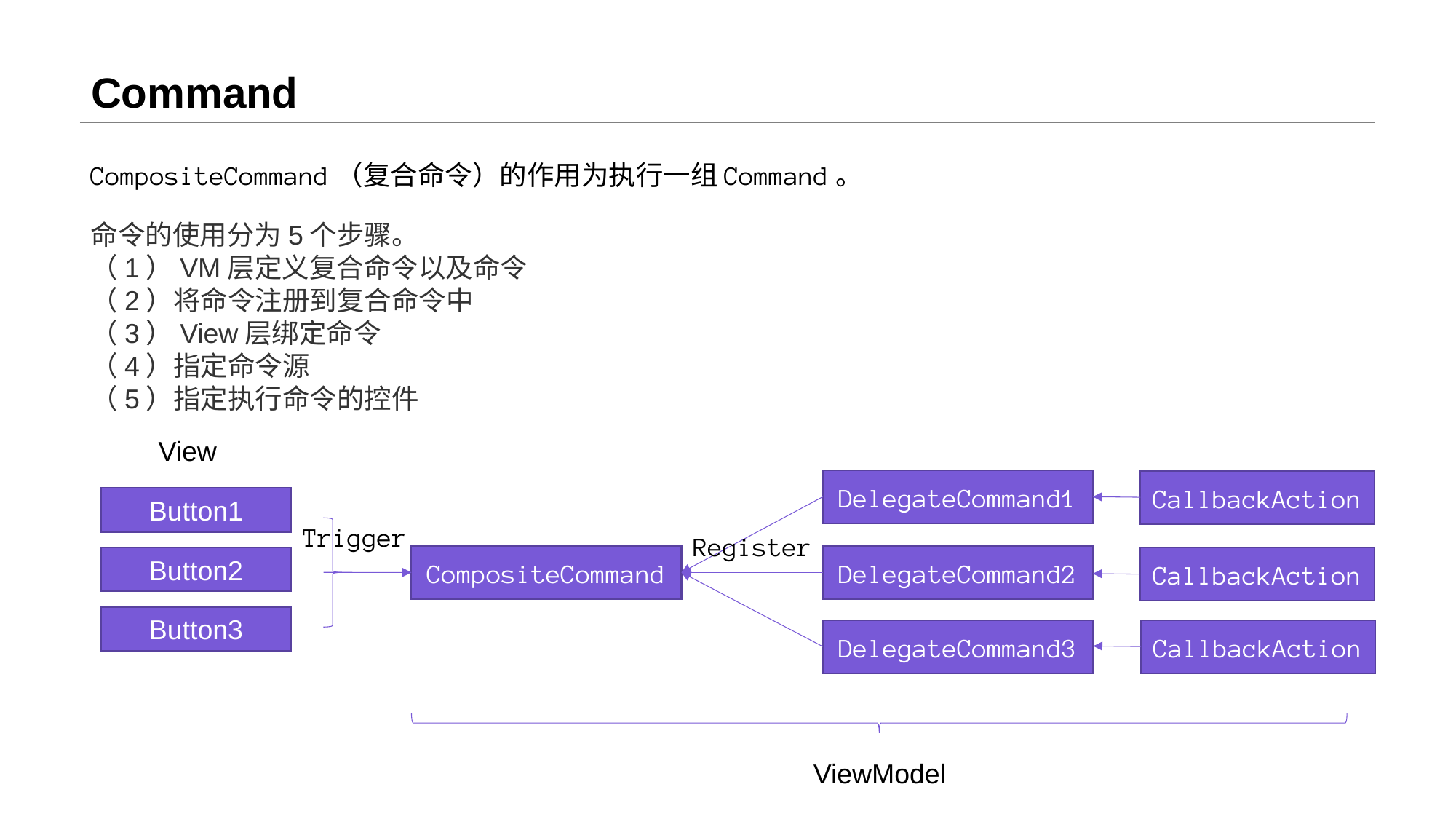

# Command
CompositeCommand（复合命令）的作用为执行一组Command。
命令的使用分为5个步骤。
（1）VM层定义复合命令以及命令
（2）将命令注册到复合命令中
（3）View层绑定命令
（4）指定命令源
（5）指定执行命令的控件

View
DelegateCommand1
CallbackAction
Button1
Trigger

Register
CompositeCommand
DelegateCommand2
Button2
CallbackAction
Button3
DelegateCommand3
CallbackAction
ViewModel